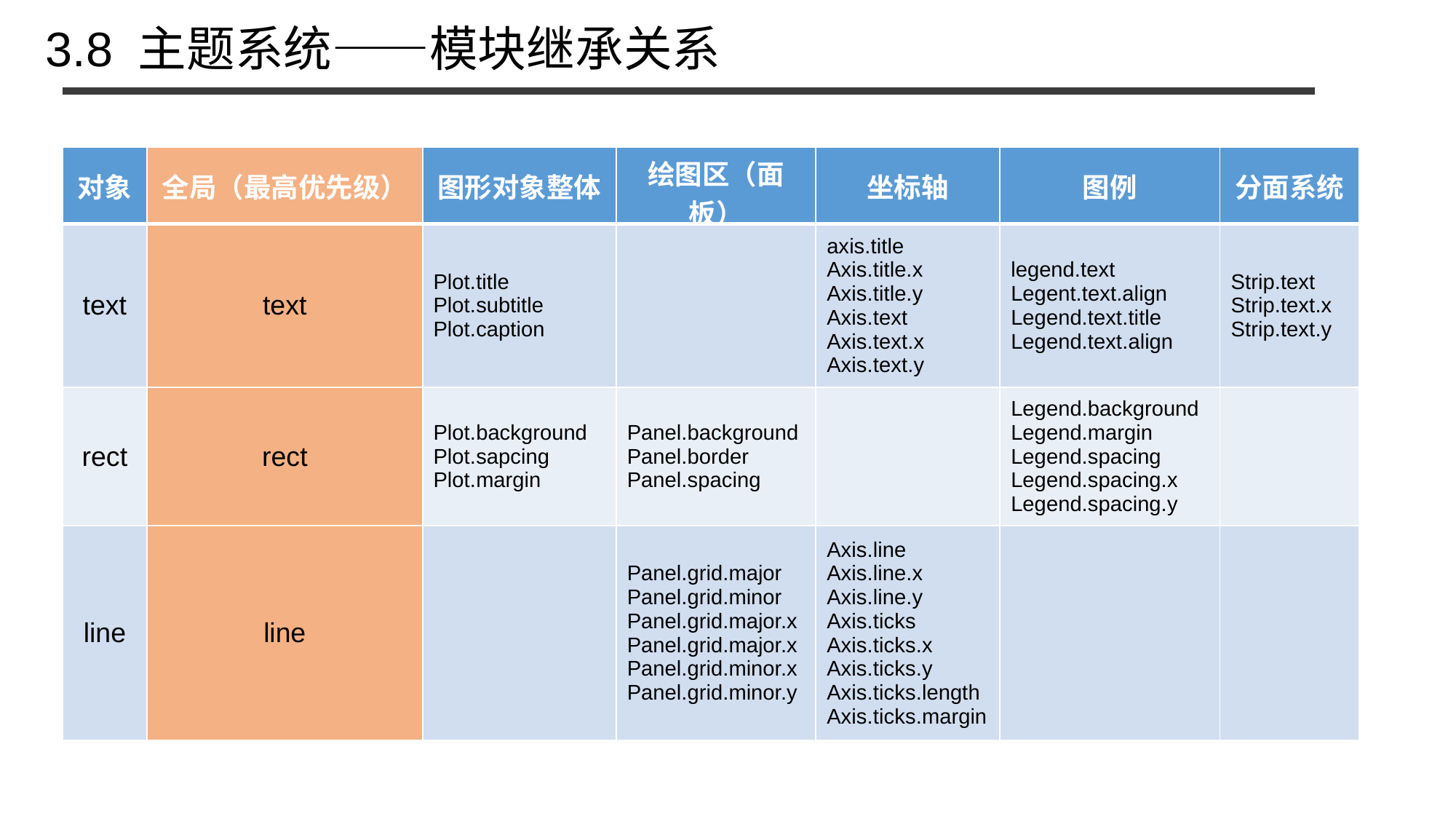

3.8 主题系统——模块继承关系
| 对象 | 全局（最高优先级） | 图形对象整体 | 绘图区（面板） | 坐标轴 | 图例 | 分面系统 |
| --- | --- | --- | --- | --- | --- | --- |
| text | text | Plot.title Plot.subtitle Plot.caption |  | axis.title Axis.title.x Axis.title.y Axis.text Axis.text.x Axis.text.y | legend.text Legent.text.align Legend.text.title Legend.text.align | Strip.text Strip.text.x Strip.text.y |
| rect | rect | Plot.background Plot.sapcing Plot.margin | Panel.background Panel.border Panel.spacing |  | Legend.background Legend.margin Legend.spacing Legend.spacing.x Legend.spacing.y |  |
| line | line |  | Panel.grid.major Panel.grid.minor Panel.grid.major.x Panel.grid.major.x Panel.grid.minor.x Panel.grid.minor.y | Axis.line Axis.line.x Axis.line.y Axis.ticks Axis.ticks.x Axis.ticks.y Axis.ticks.length Axis.ticks.margin |  |  |